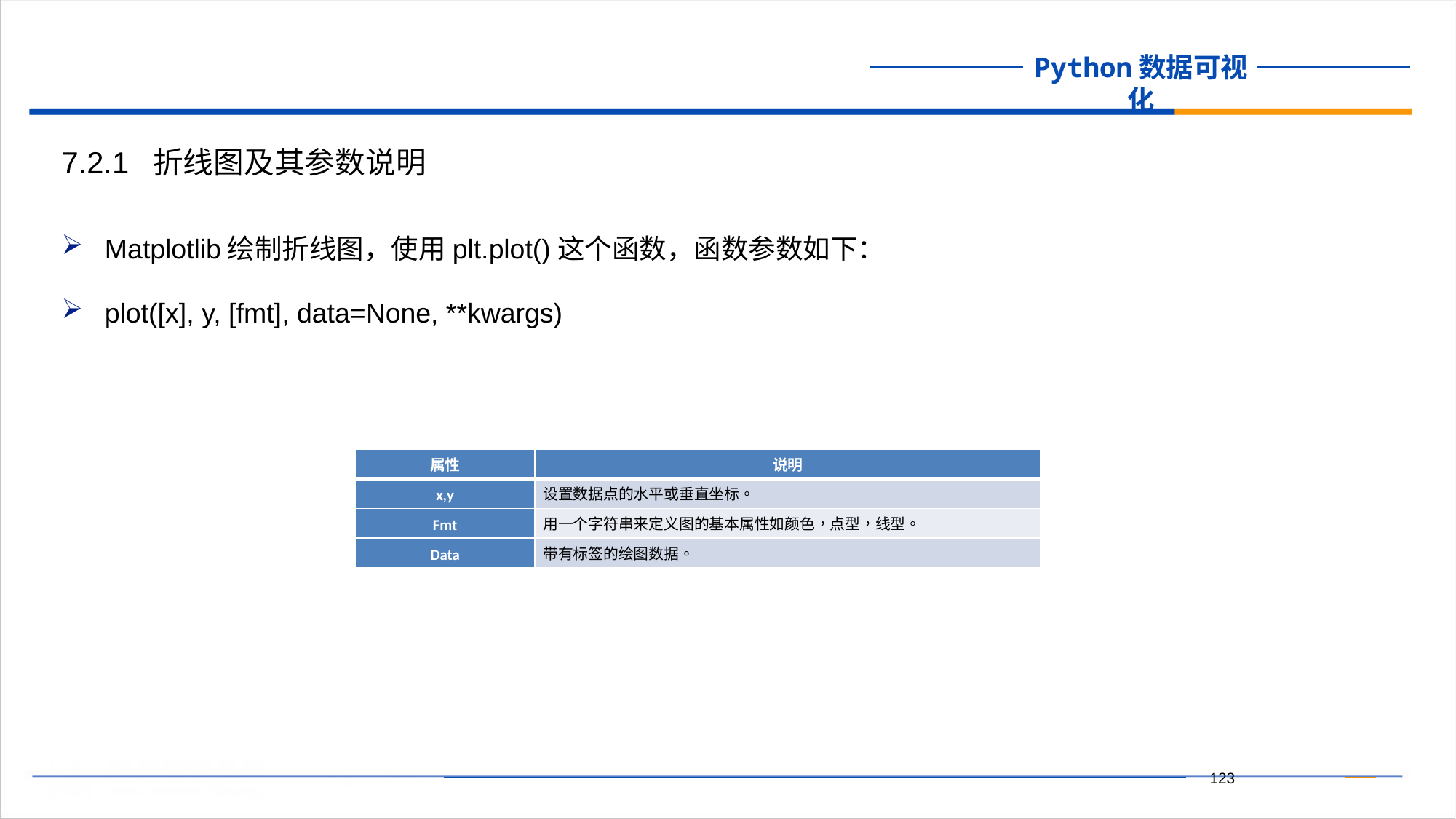

7.2.1  折线图及其参数说明
Matplotlib绘制折线图，使用plt.plot()这个函数，函数参数如下：
plot([x], y, [fmt], data=None, **kwargs)

| 属性 | 说明 |
| --- | --- |
| x,y | 设置数据点的水平或垂直坐标。 |
| Fmt | 用一个字符串来定义图的基本属性如颜色，点型，线型。 |
| Data | 带有标签的绘图数据。 |